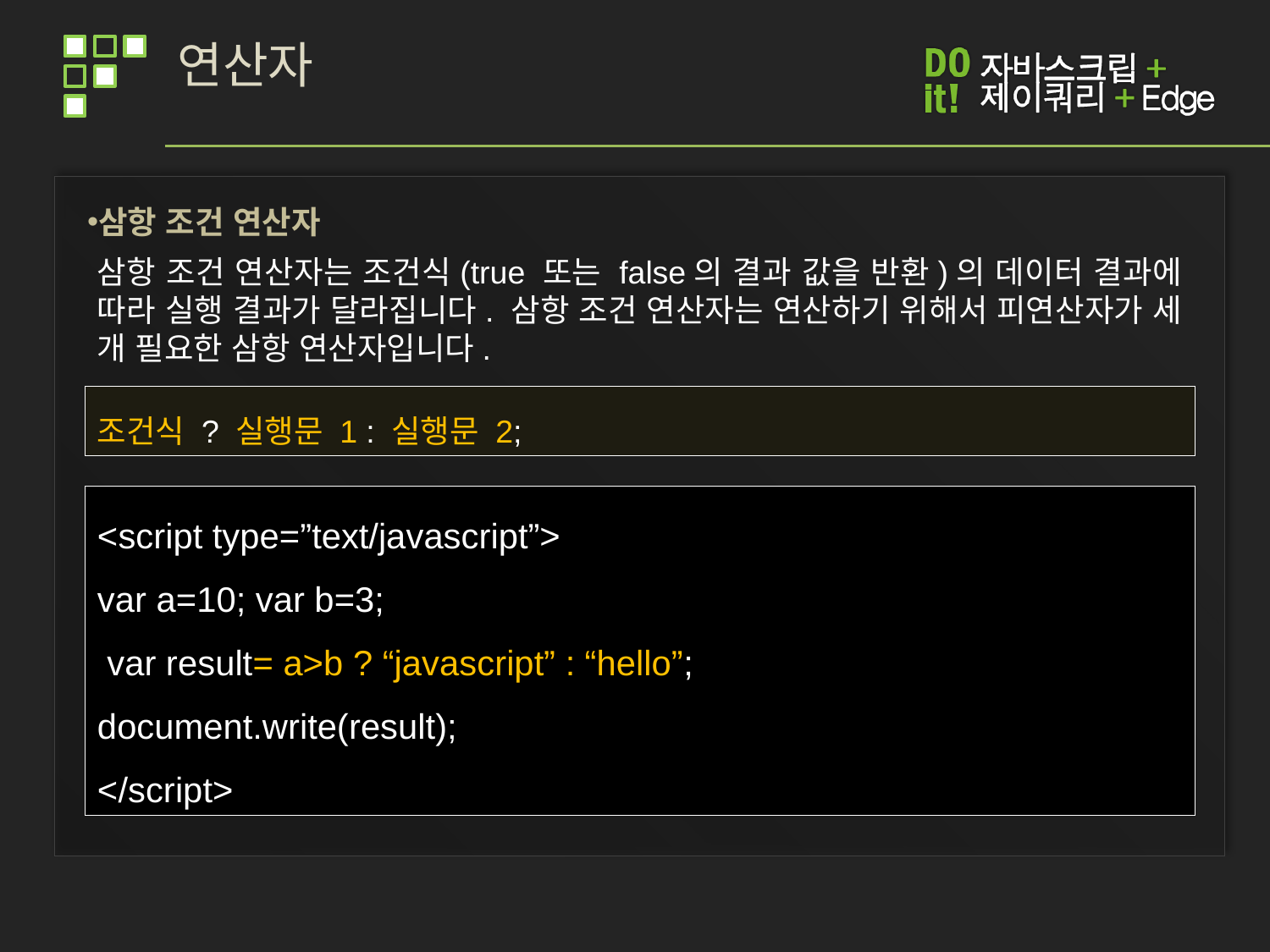

# 연산자
삼항 조건 연산자
삼항 조건 연산자는 조건식(true 또는 false의 결과 값을 반환)의 데이터 결과에 따라 실행 결과가 달라집니다. 삼항 조건 연산자는 연산하기 위해서 피연산자가 세 개 필요한 삼항 연산자입니다.
조건식 ? 실행문 1 : 실행문 2;
<script type=”text/javascript”>
var a=10; var b=3;
 var result= a>b ? “javascript” : “hello”;
document.write(result);
</script>